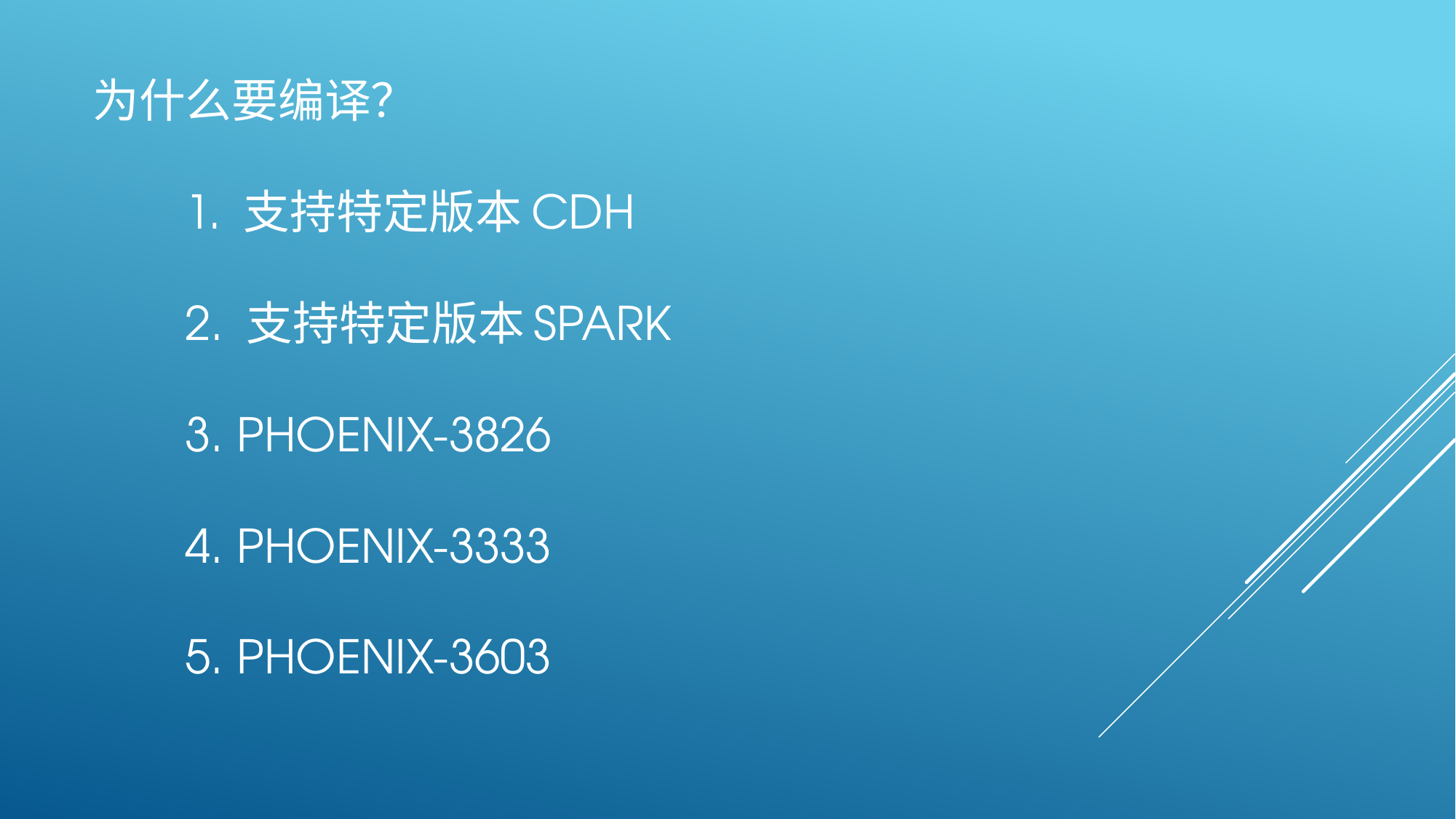

# 为什么要编译？ 1. 支持特定版本CDH 2. 支持特定版本Spark 3. PHOENIX-3826 4. PHOENIX-3333 5. PHOENIX-3603